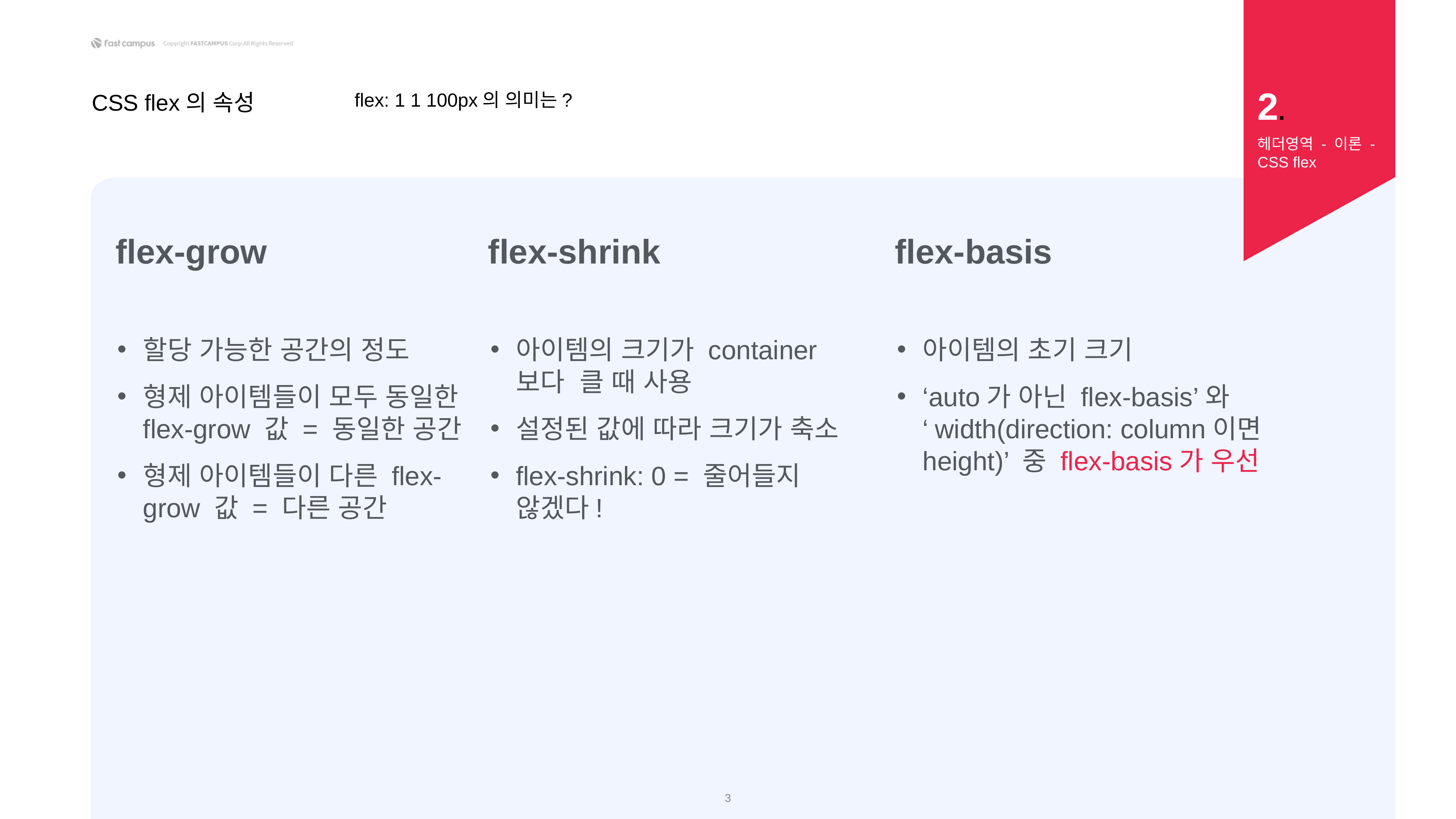

2.
flex: 1 1 100px의 의미는?
CSS flex의 속성

헤더영역 - 이론 - CSS flex
flex-basis
flex-grow
flex-shrink

아이템의 초기 크기
‘auto가 아닌 flex-basis’와 ‘width(direction: column이면 height)’ 중 flex-basis가 우선

할당 가능한 공간의 정도
형제 아이템들이 모두 동일한 flex-grow 값 = 동일한 공간
형제 아이템들이 다른 flex-grow 값 = 다른 공간

아이템의 크기가 container보다  클 때 사용
설정된 값에 따라 크기가 축소
flex-shrink: 0 = 줄어들지 않겠다!

3